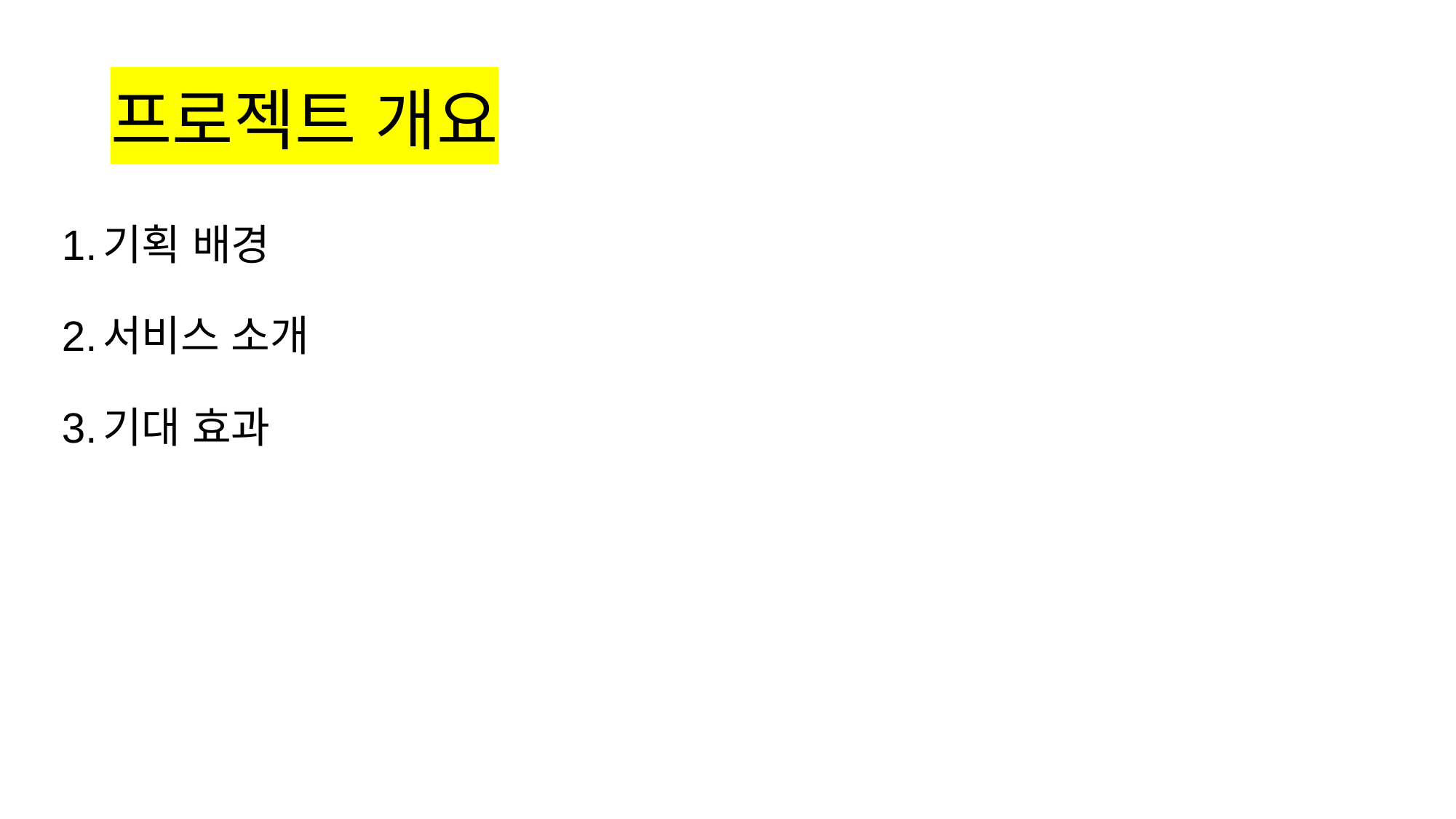

# 프로젝트 개요
기획 배경

서비스 소개

기대 효과